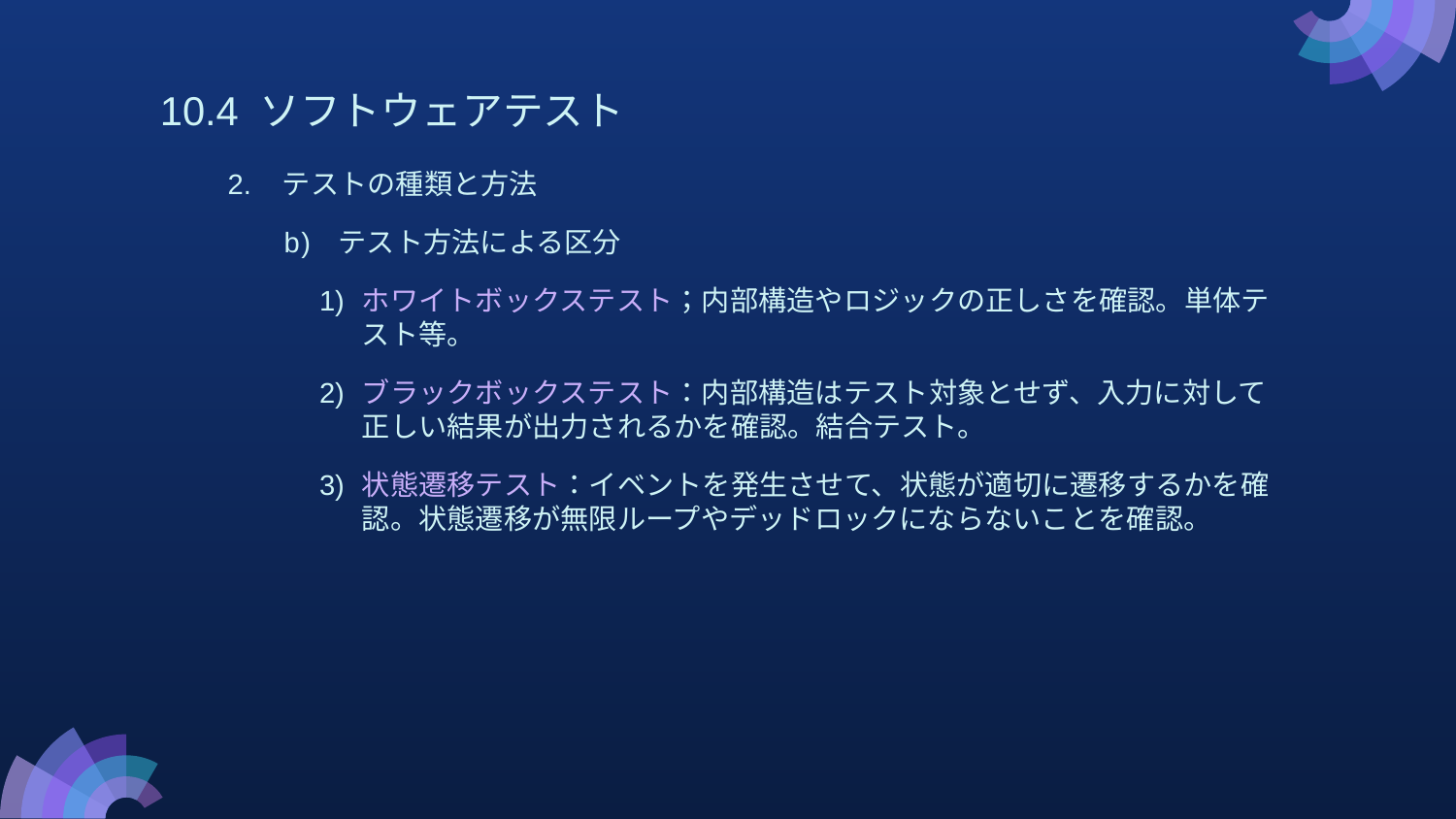

10.4 ソフトウェアテスト
テストの種類と方法
テスト方法による区分
ホワイトボックステスト；内部構造やロジックの正しさを確認。単体テスト等。
ブラックボックステスト：内部構造はテスト対象とせず、入力に対して正しい結果が出力されるかを確認。結合テスト。
状態遷移テスト：イベントを発生させて、状態が適切に遷移するかを確認。状態遷移が無限ループやデッドロックにならないことを確認。